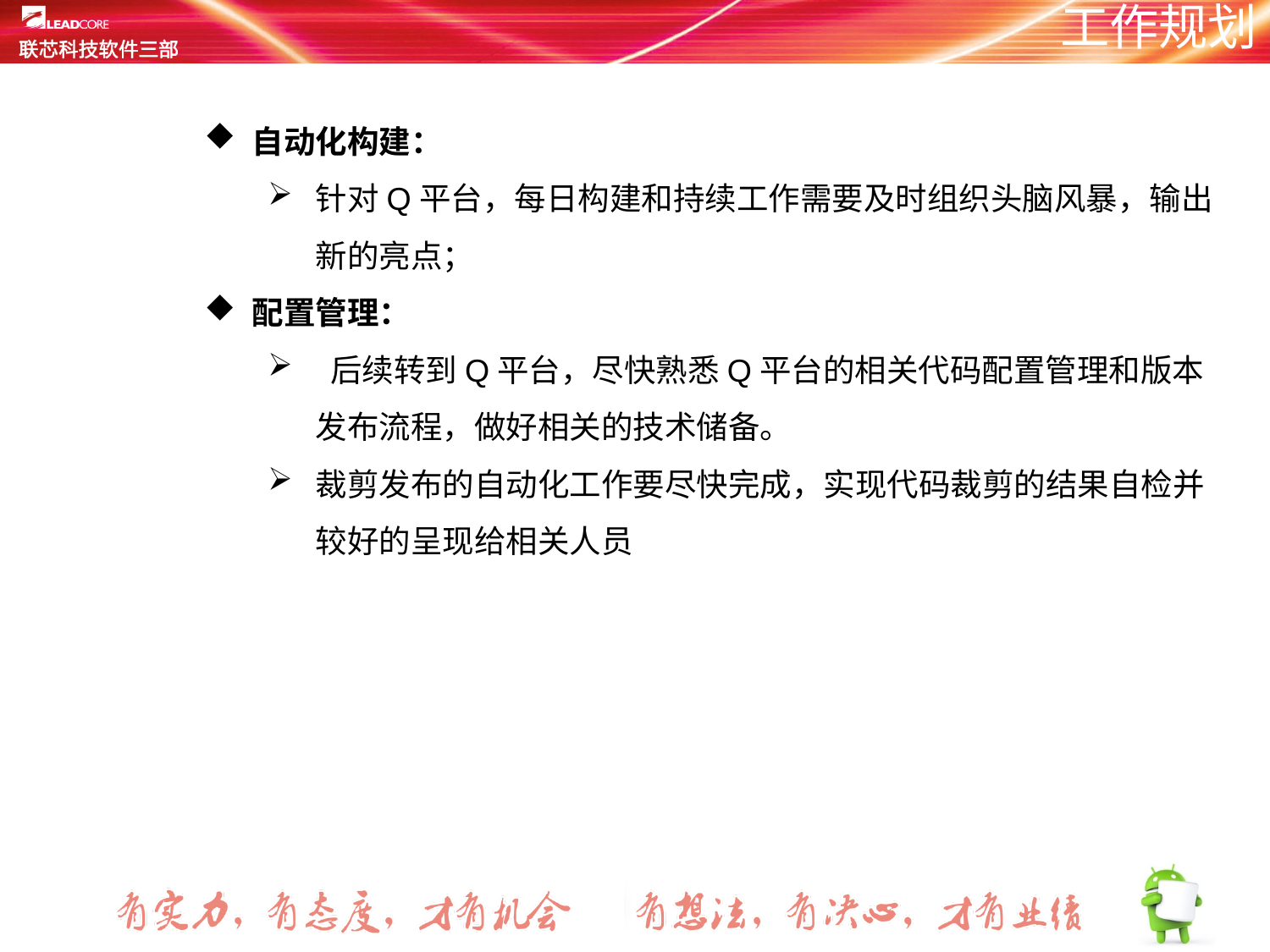

# 工作规划
自动化构建：
针对Q平台，每日构建和持续工作需要及时组织头脑风暴，输出新的亮点；
配置管理：
 后续转到Q平台，尽快熟悉Q平台的相关代码配置管理和版本发布流程，做好相关的技术储备。
裁剪发布的自动化工作要尽快完成，实现代码裁剪的结果自检并较好的呈现给相关人员